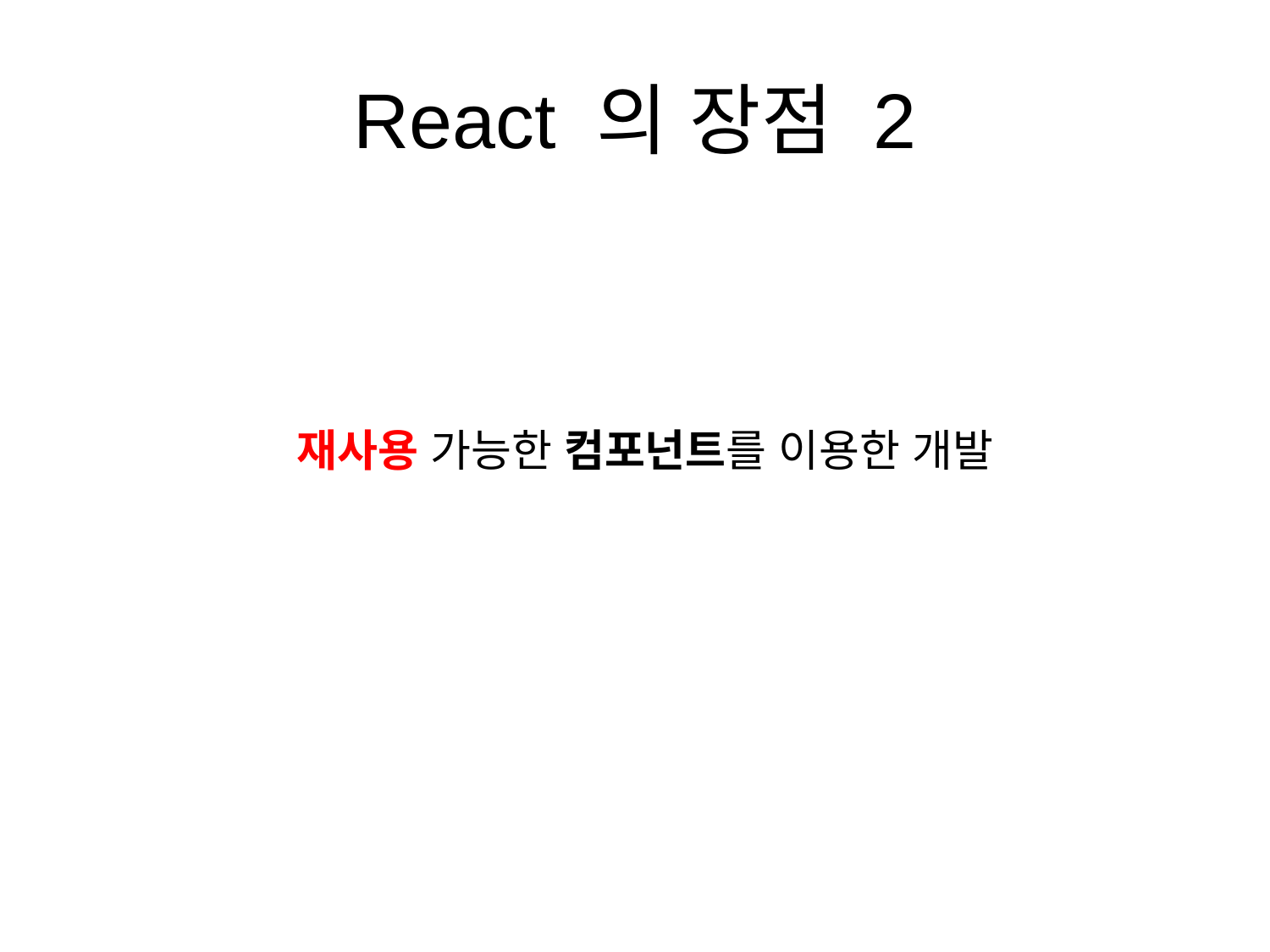

# React 의 장점 2
재사용 가능한 컴포넌트를 이용한 개발